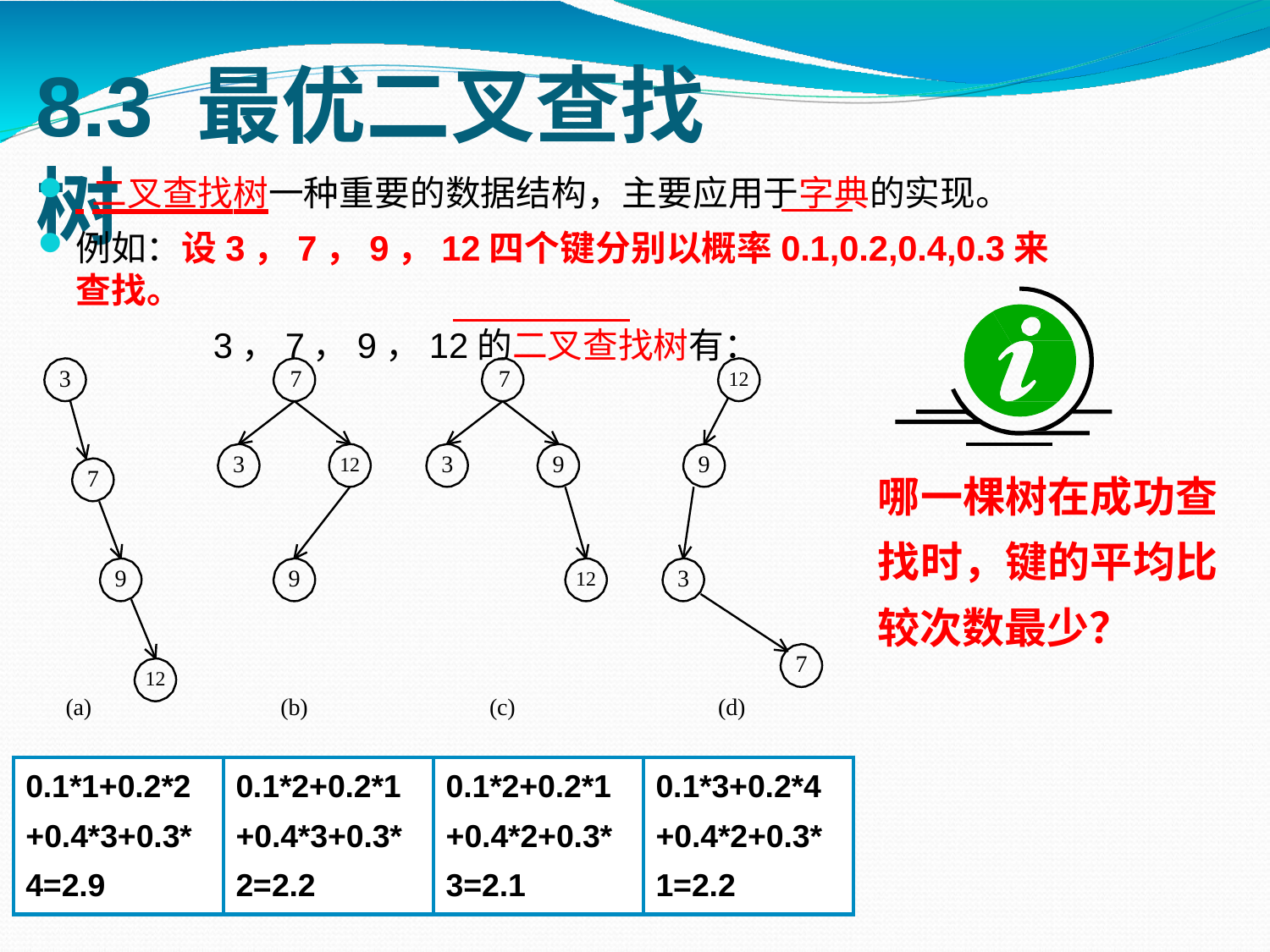

# 8.3 最优二叉查找树
 二叉查找树一种重要的数据结构，主要应用于字典的实现。
例如：设3，7，9，12四个键分别以概率0.1,0.2,0.4,0.3来查找。
3，7，9，12的二叉查找树有：

3	7	7
12

3
3
9
9
12
哪一棵树在成功查 找时，键的平均比 较次数最少？

7

9
9
3
12

7

12
(a)
(b)
(c)
(d)
| 0.1\*1+0.2\*2 | 0.1\*2+0.2\*1 | 0.1\*2+0.2\*1 | 0.1\*3+0.2\*4 |
| --- | --- | --- | --- |
| +0.4\*3+0.3\* | +0.4\*3+0.3\* | +0.4\*2+0.3\* | +0.4\*2+0.3\* |
| 4=2.9 | 2=2.2 | 3=2.1 | 1=2.2 |